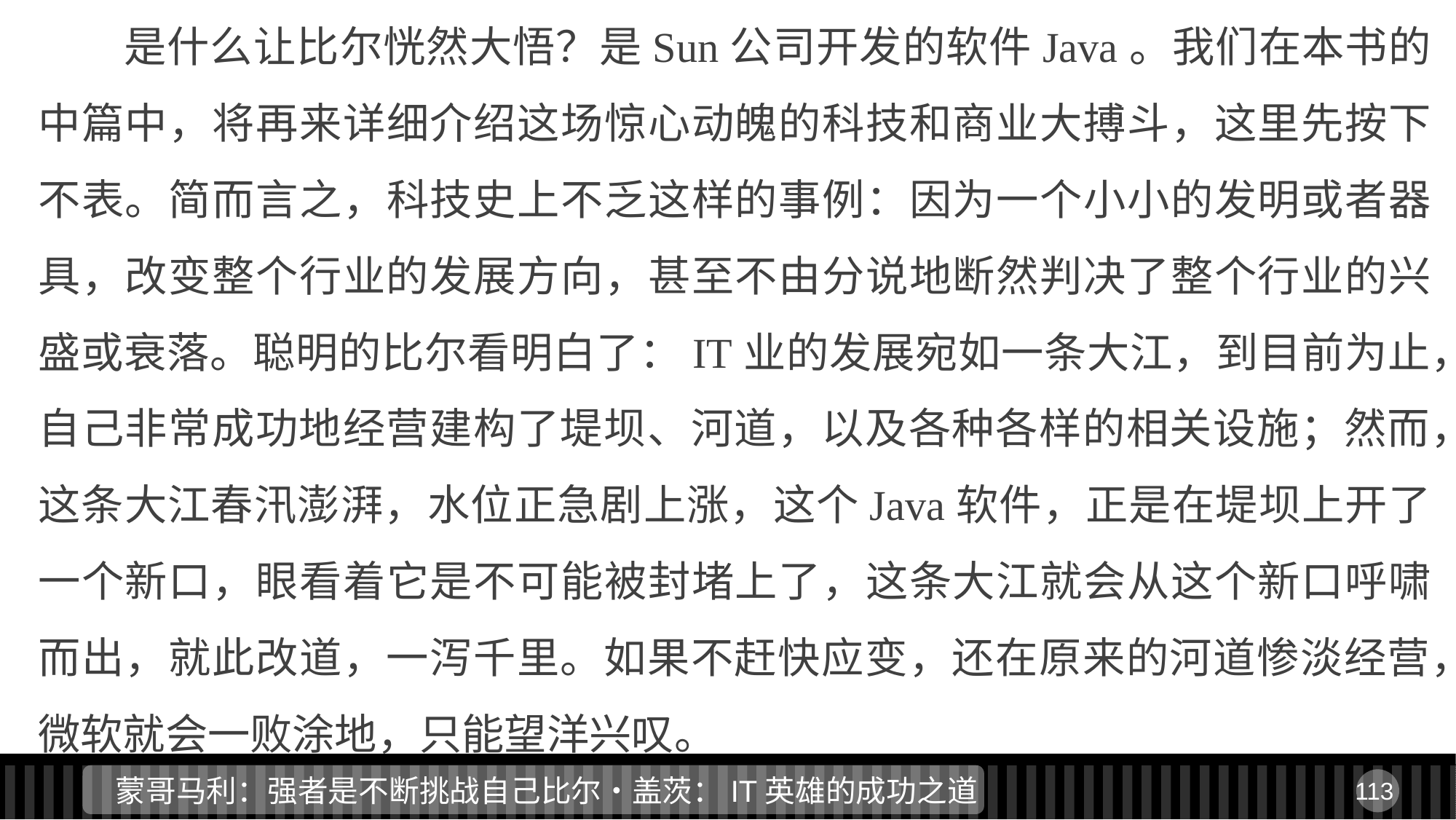

是什么让比尔恍然大悟？是Sun公司开发的软件Java。我们在本书的中篇中，将再来详细介绍这场惊心动魄的科技和商业大搏斗，这里先按下不表。简而言之，科技史上不乏这样的事例：因为一个小小的发明或者器具，改变整个行业的发展方向，甚至不由分说地断然判决了整个行业的兴盛或衰落。聪明的比尔看明白了：IT业的发展宛如一条大江，到目前为止，自己非常成功地经营建构了堤坝、河道，以及各种各样的相关设施；然而，这条大江春汛澎湃，水位正急剧上涨，这个Java软件，正是在堤坝上开了一个新口，眼看着它是不可能被封堵上了，这条大江就会从这个新口呼啸而出，就此改道，一泻千里。如果不赶快应变，还在原来的河道惨淡经营，微软就会一败涂地，只能望洋兴叹。